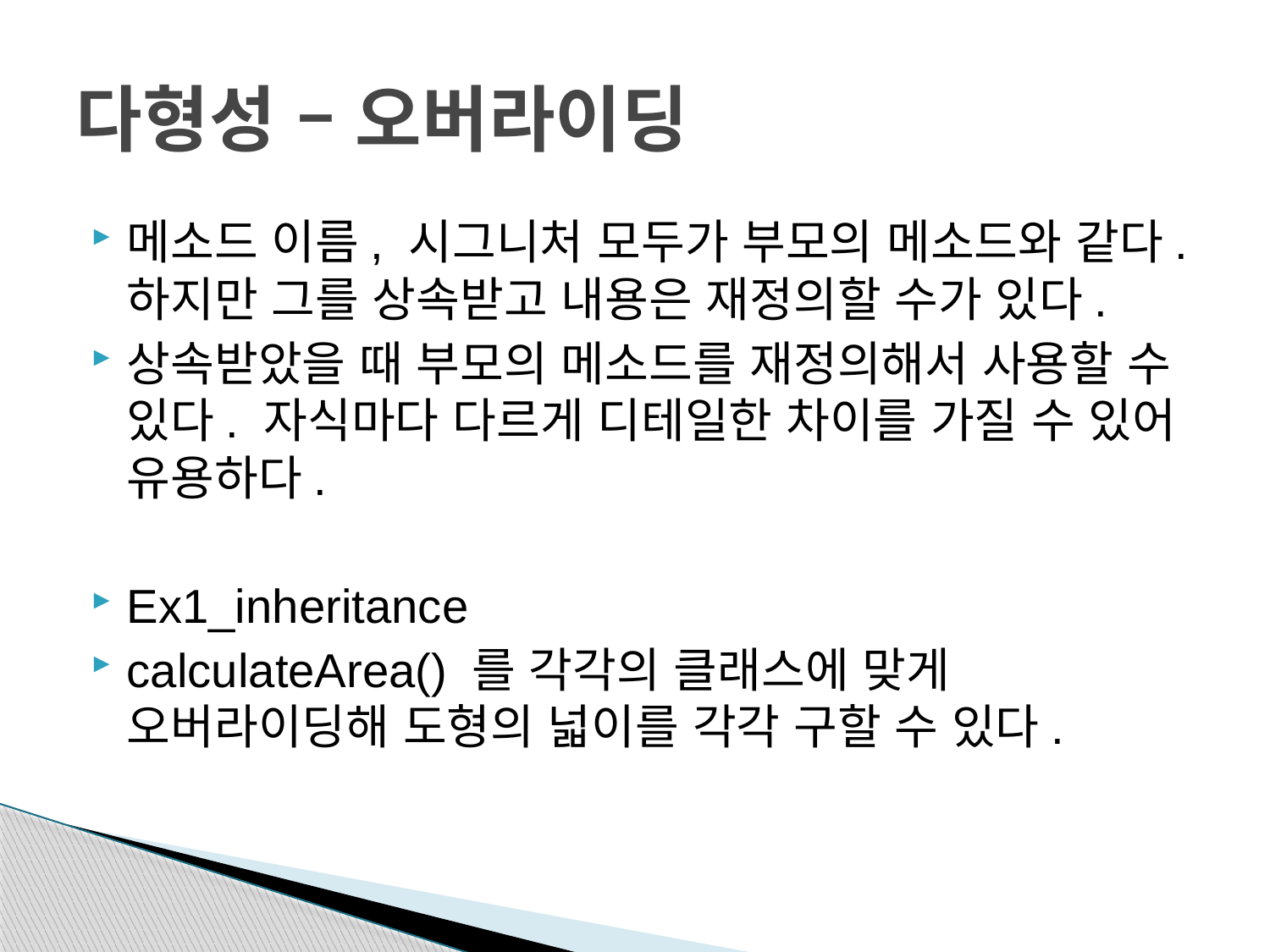

# 다형성 – 오버라이딩
메소드 이름, 시그니처 모두가 부모의 메소드와 같다. 하지만 그를 상속받고 내용은 재정의할 수가 있다.
상속받았을 때 부모의 메소드를 재정의해서 사용할 수 있다. 자식마다 다르게 디테일한 차이를 가질 수 있어 유용하다.

Ex1_inheritance
calculateArea() 를 각각의 클래스에 맞게 오버라이딩해 도형의 넓이를 각각 구할 수 있다.